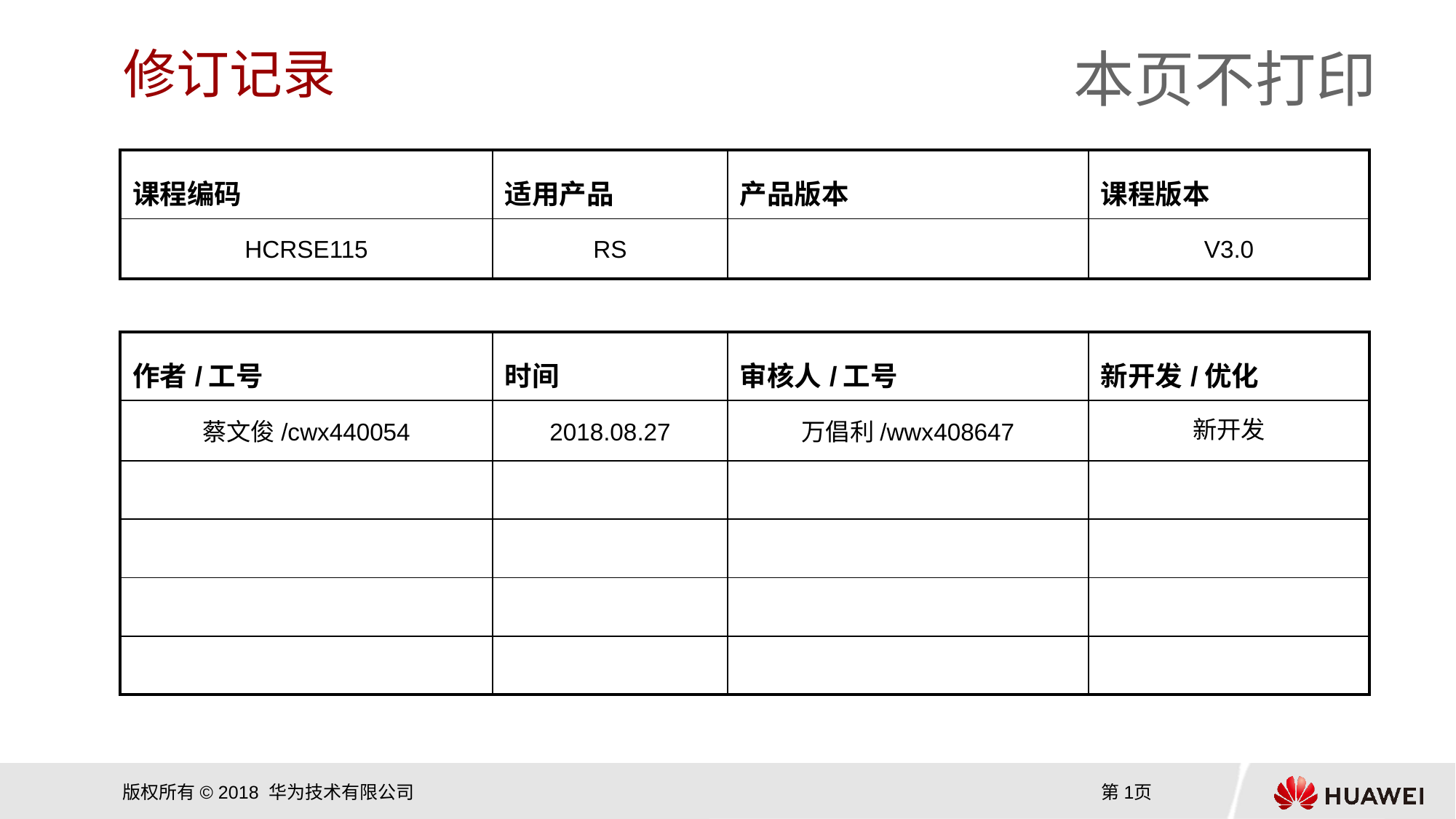

HCRSE115
RS

V3.0
新开发
蔡文俊/cwx440054
2018.08.27
万倡利/wwx408647